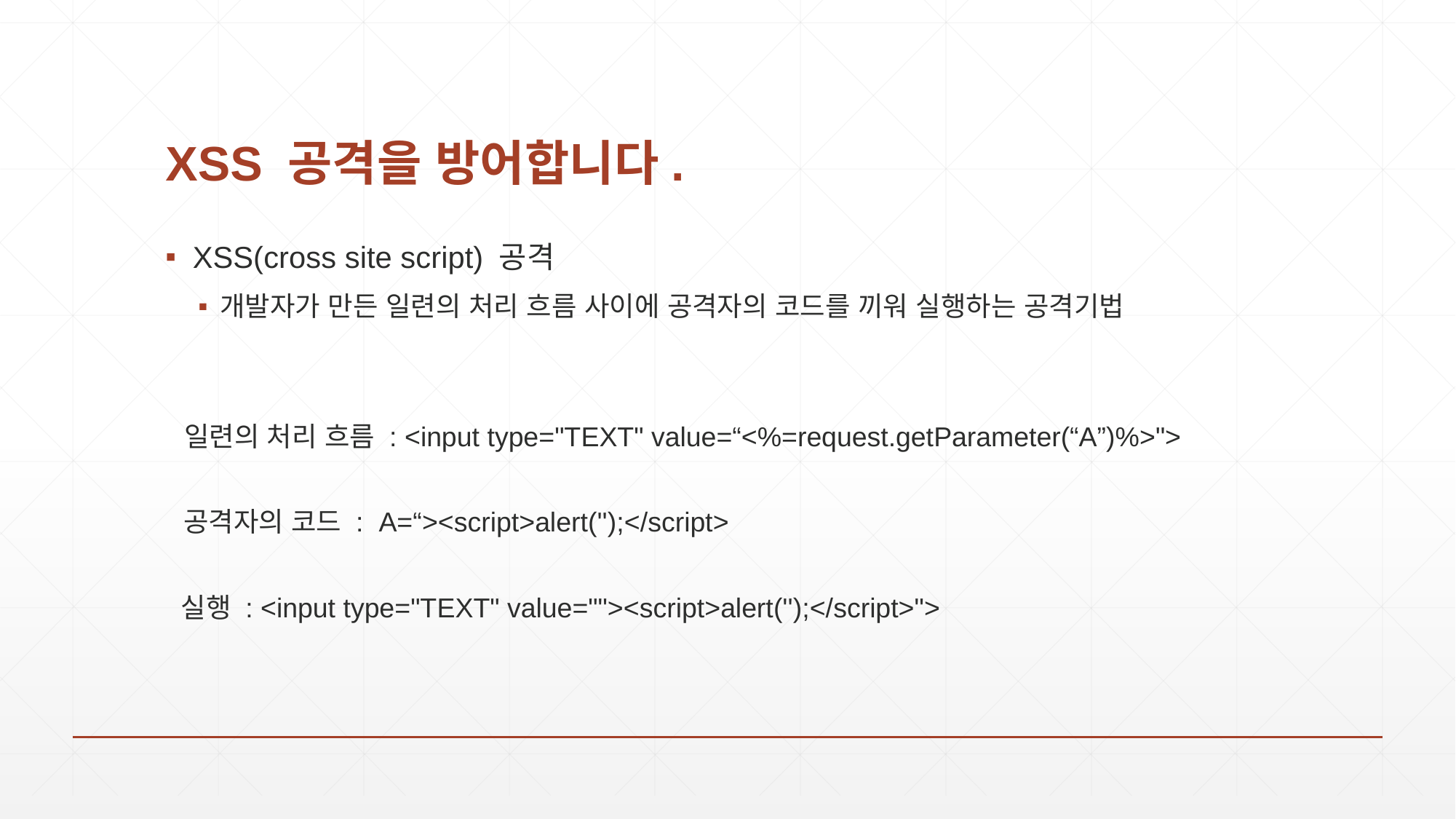

# XSS 공격을 방어합니다.
XSS(cross site script) 공격
개발자가 만든 일련의 처리 흐름 사이에 공격자의 코드를 끼워 실행하는 공격기법
일련의 처리 흐름 : <input type="TEXT" value=“<%=request.getParameter(“A”)%>">
공격자의 코드 :  A=“><script>alert('');</script>
실행 : <input type="TEXT" value=""><script>alert('');</script>">